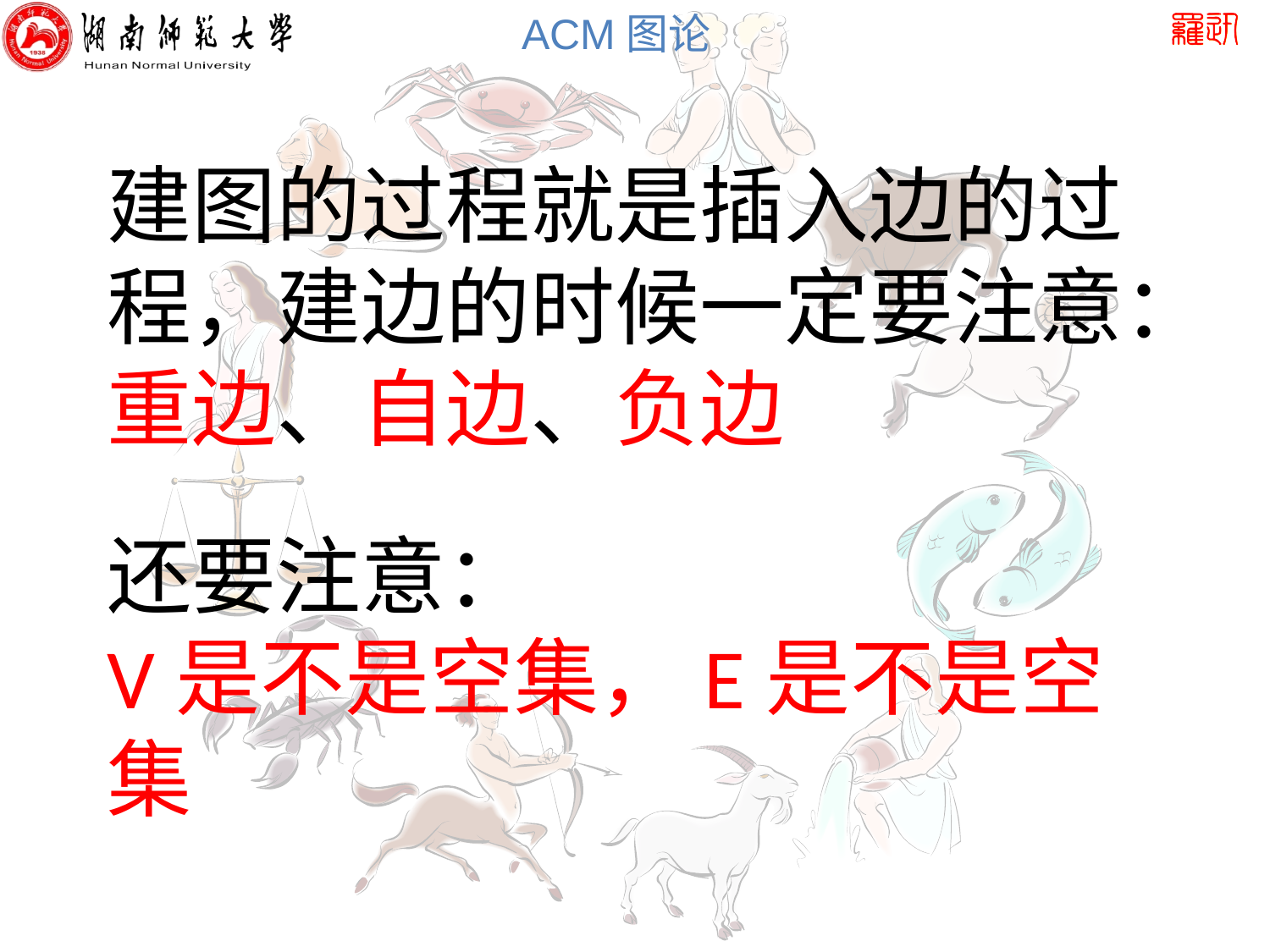

建图的过程就是插入边的过程，建边的时候一定要注意：
重边、自边、负边
还要注意：
V是不是空集，E是不是空集